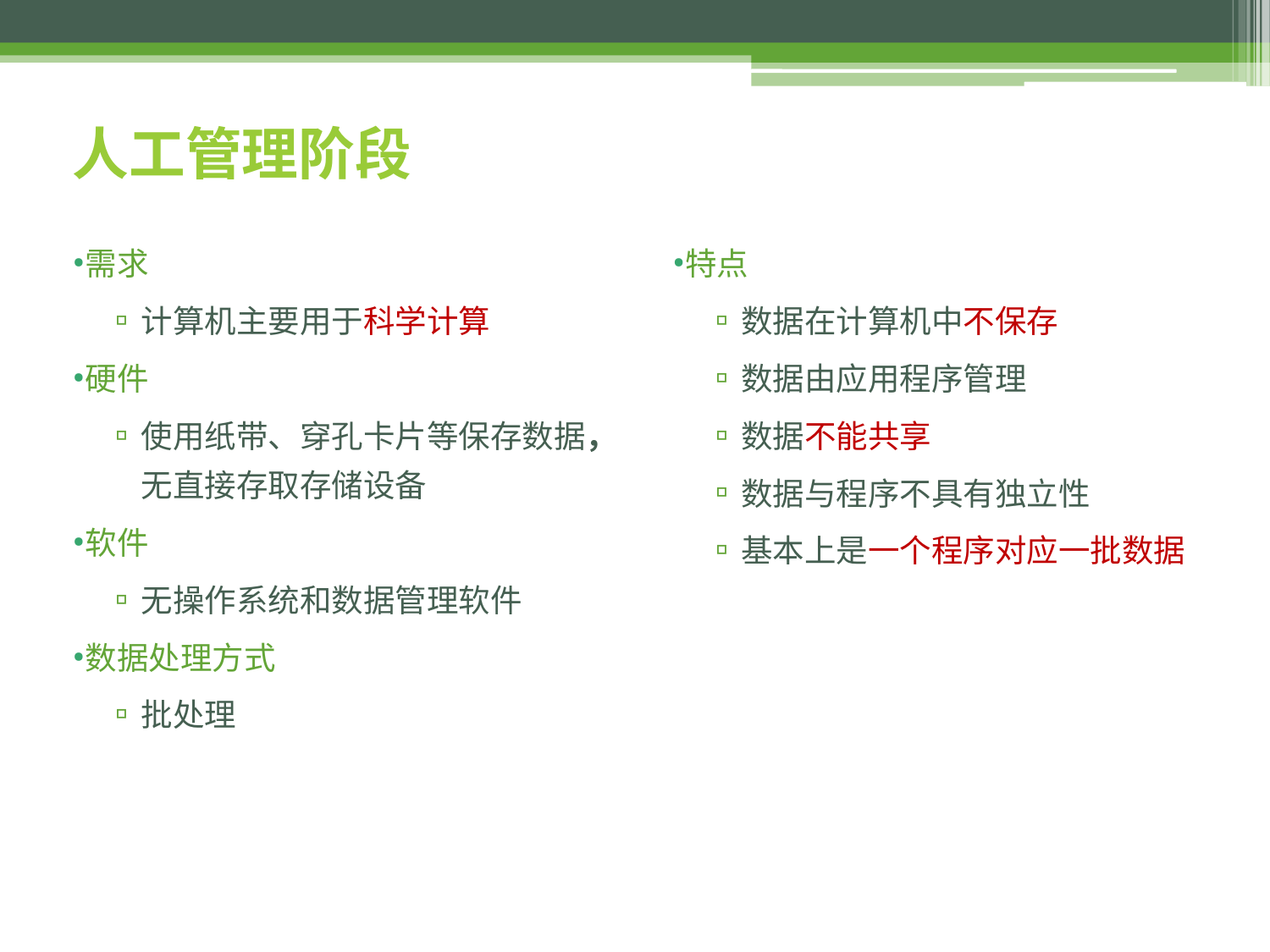

# 人工管理阶段
需求
计算机主要用于科学计算
硬件
使用纸带、穿孔卡片等保存数据，无直接存取存储设备
软件
无操作系统和数据管理软件
数据处理方式
批处理
特点
数据在计算机中不保存
数据由应用程序管理
数据不能共享
数据与程序不具有独立性
基本上是一个程序对应一批数据